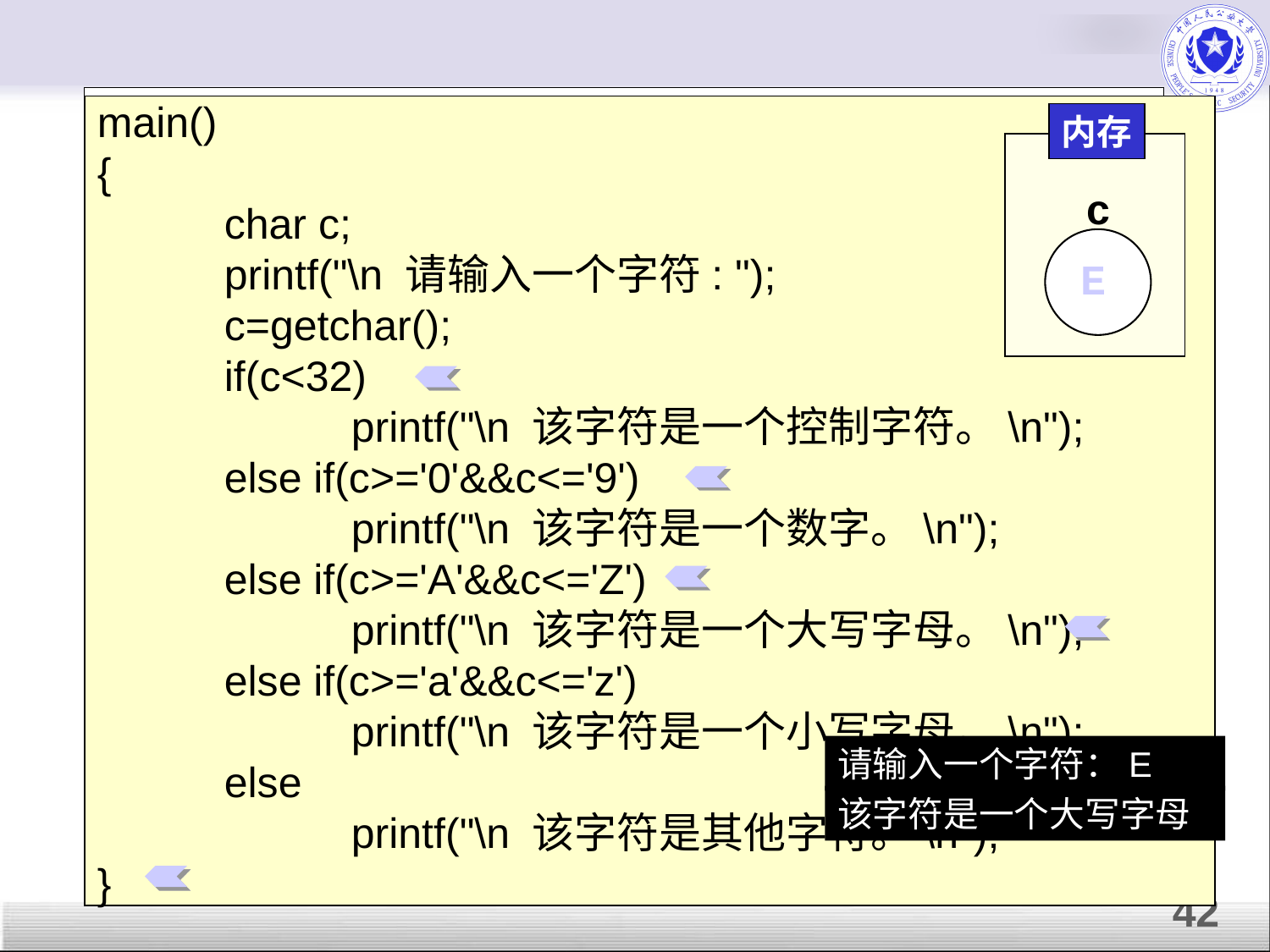

# 示例
main()
{
	char c;
	printf("\n 请输入一个字符: ");
	c=getchar();
	if(c<32)
		printf("\n 该字符是一个控制字符。\n");
	else if(c>='0'&&c<='9')
		printf("\n 该字符是一个数字。\n");
	else if(c>='A'&&c<='Z')
		printf("\n 该字符是一个大写字母。\n");
	else if(c>='a'&&c<='z')
		printf("\n 该字符是一个小写字母。\n");
	else
		printf("\n 该字符是其他字符。\n");
}
内存

c

E

问题描述：
要求判别键盘输入字符的类别。可以根据输入字符的ASCII码来判别类型。由ASCII码表可知ASCII码值小于32的为控制字符。 在0～9之间的为数字，在A～Z之间为大写字母， 在a～z之间为小写字母，其余则为其它字符。

请输入一个字符：E
该字符是一个大写字母